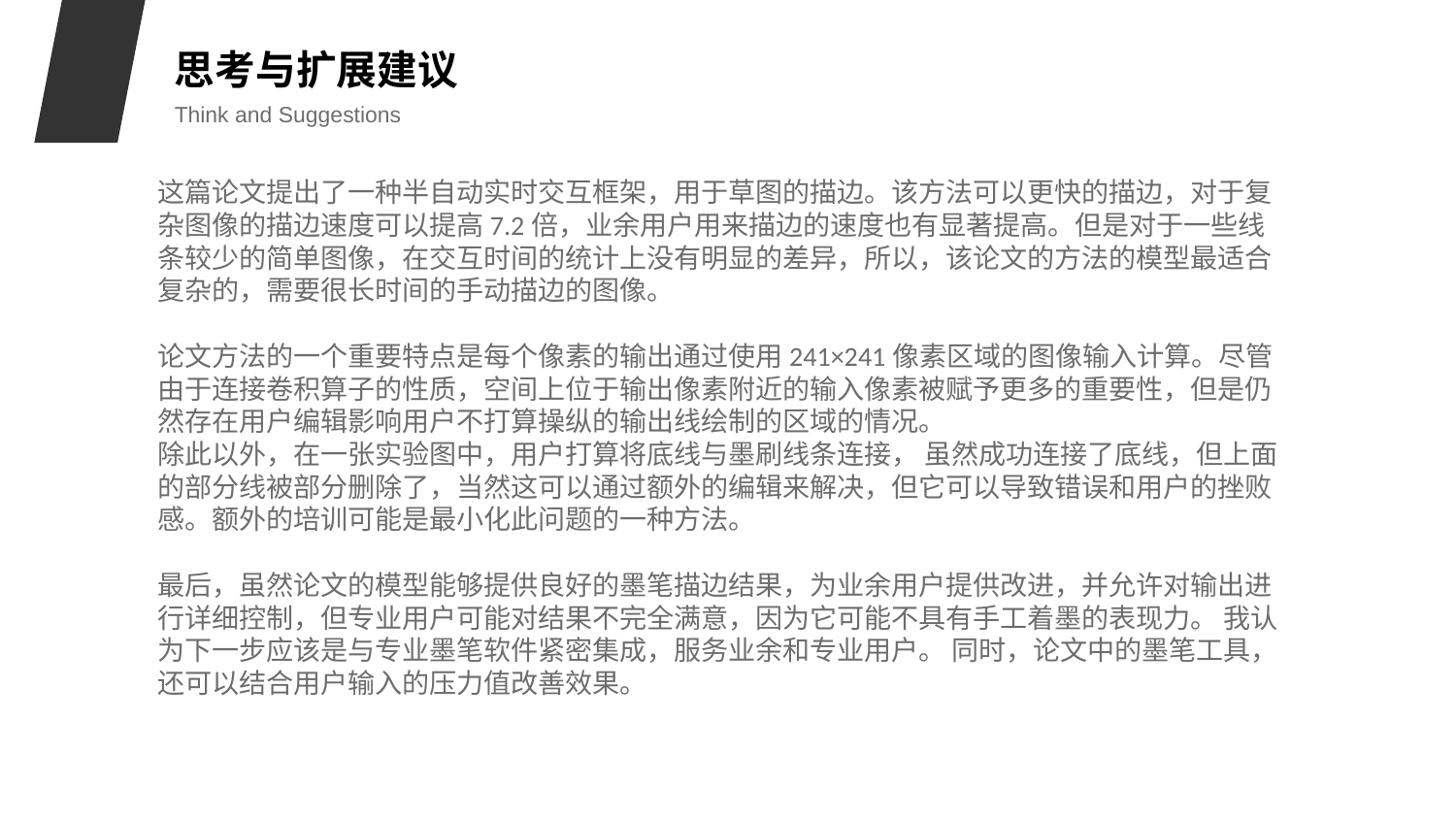

思考与扩展建议
Think and Suggestions
这篇论文提出了一种半自动实时交互框架，用于草图的描边。该方法可以更快的描边，对于复杂图像的描边速度可以提高7.2倍，业余用户用来描边的速度也有显著提高。但是对于一些线条较少的简单图像，在交互时间的统计上没有明显的差异，所以，该论文的方法的模型最适合复杂的，需要很长时间的手动描边的图像。

论文方法的一个重要特点是每个像素的输出通过使用241×241像素区域的图像输入计算。尽管由于连接卷积算子的性质，空间上位于输出像素附近的输入像素被赋予更多的重要性，但是仍然存在用户编辑影响用户不打算操纵的输出线绘制的区域的情况。
除此以外，在一张实验图中，用户打算将底线与墨刷线条连接， 虽然成功连接了底线，但上面的部分线被部分删除了，当然这可以通过额外的编辑来解决，但它可以导致错误和用户的挫败感。额外的培训可能是最小化此问题的一种方法。

最后，虽然论文的模型能够提供良好的墨笔描边结果，为业余用户提供改进，并允许对输出进行详细控制，但专业用户可能对结果不完全满意，因为它可能不具有手工着墨的表现力。 我认为下一步应该是与专业墨笔软件紧密集成，服务业余和专业用户。 同时，论文中的墨笔工具，还可以结合用户输入的压力值改善效果。